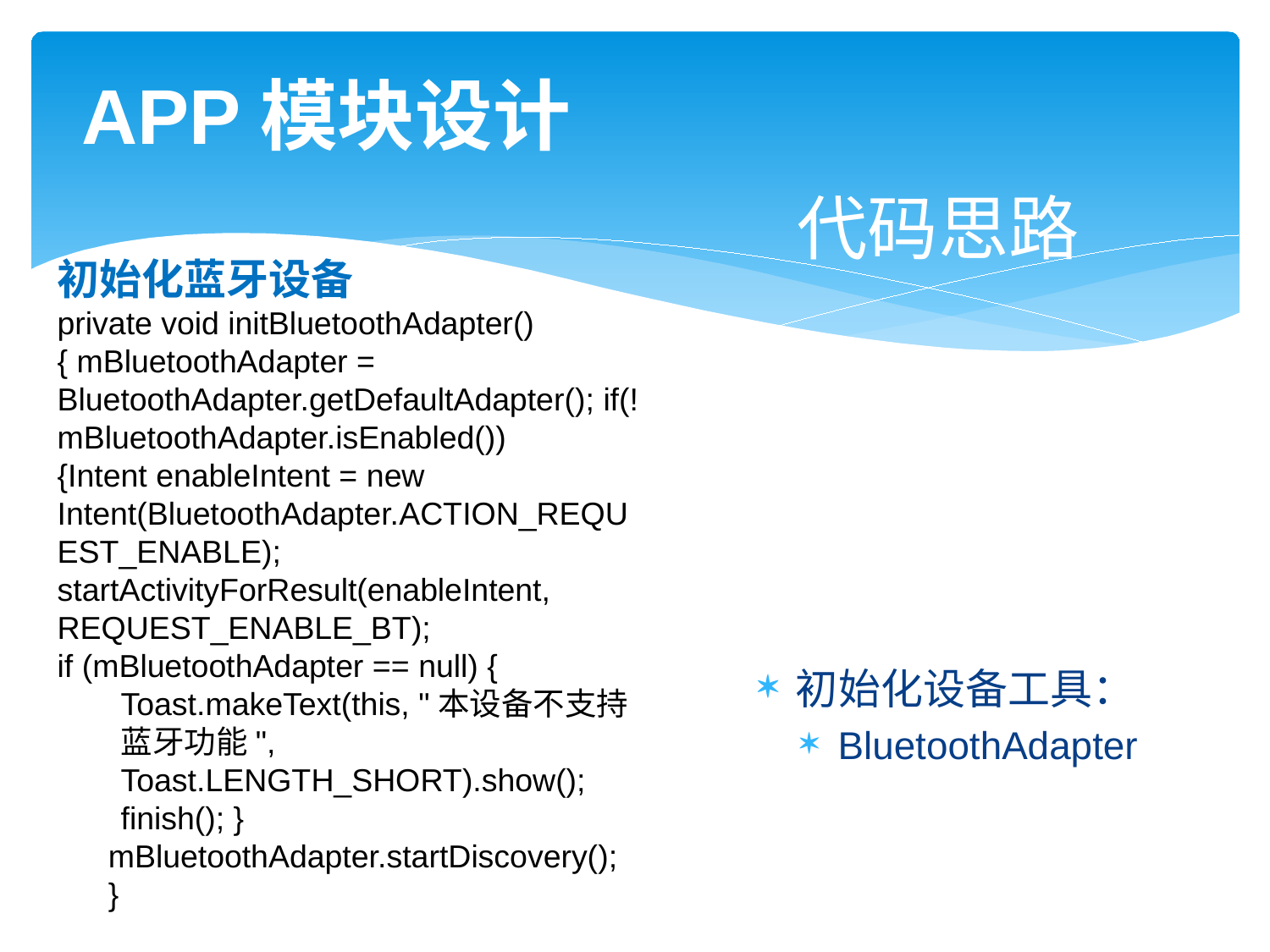

# APP模块设计
代码思路

初始化蓝牙设备
private void initBluetoothAdapter() { mBluetoothAdapter = BluetoothAdapter.getDefaultAdapter(); if(!mBluetoothAdapter.isEnabled())
{Intent enableIntent = new Intent(BluetoothAdapter.ACTION_REQUEST_ENABLE); startActivityForResult(enableIntent, REQUEST_ENABLE_BT);
if (mBluetoothAdapter == null) {
Toast.makeText(this, "本设备不支持蓝牙功能", Toast.LENGTH_SHORT).show();
finish(); }
 mBluetoothAdapter.startDiscovery();
 }
初始化设备工具：
BluetoothAdapter